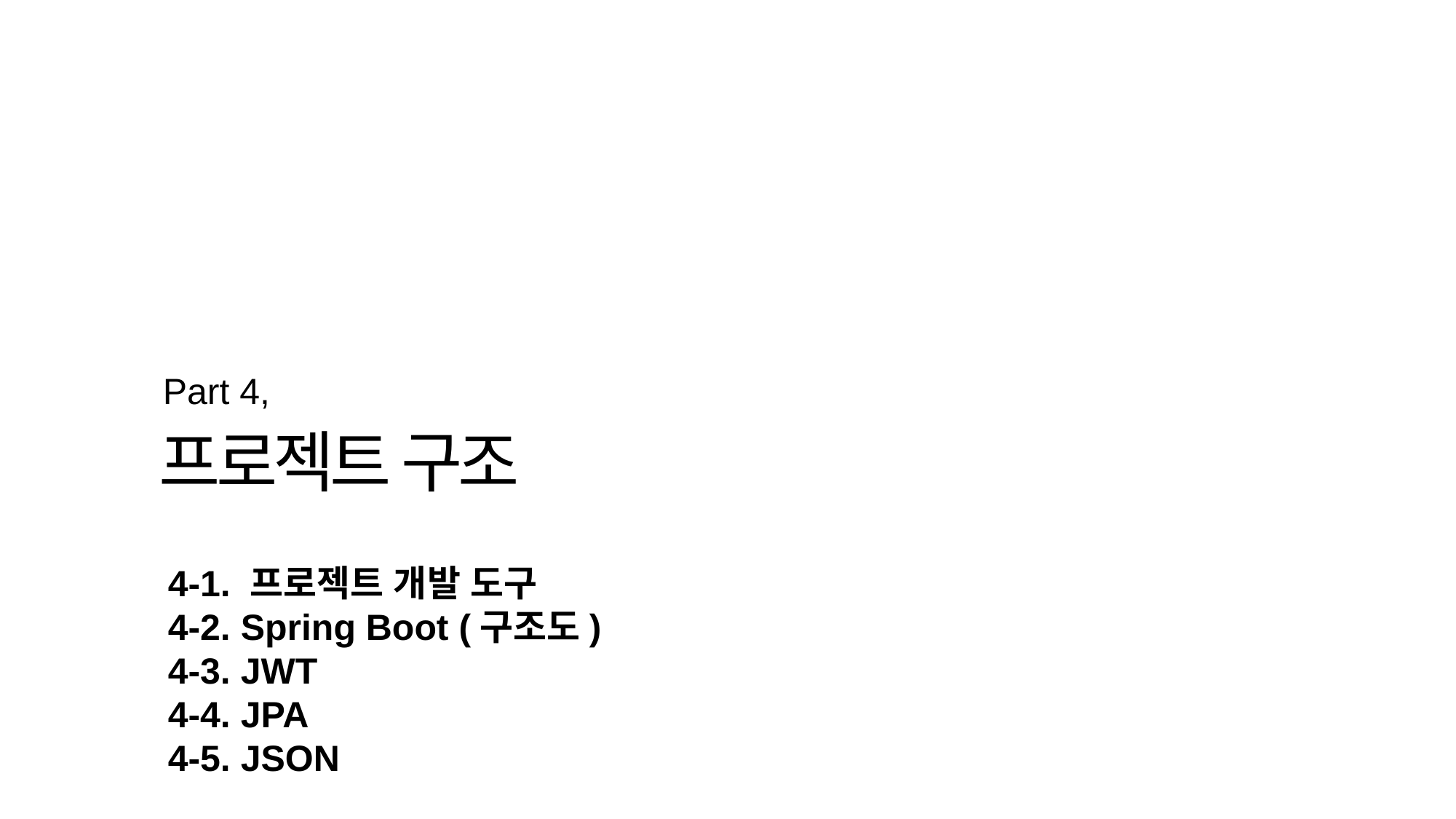

Part 4,
프로젝트 구조
4-1. 프로젝트 개발 도구
4-2. Spring Boot (구조도)
4-3. JWT
4-4. JPA
4-5. JSON